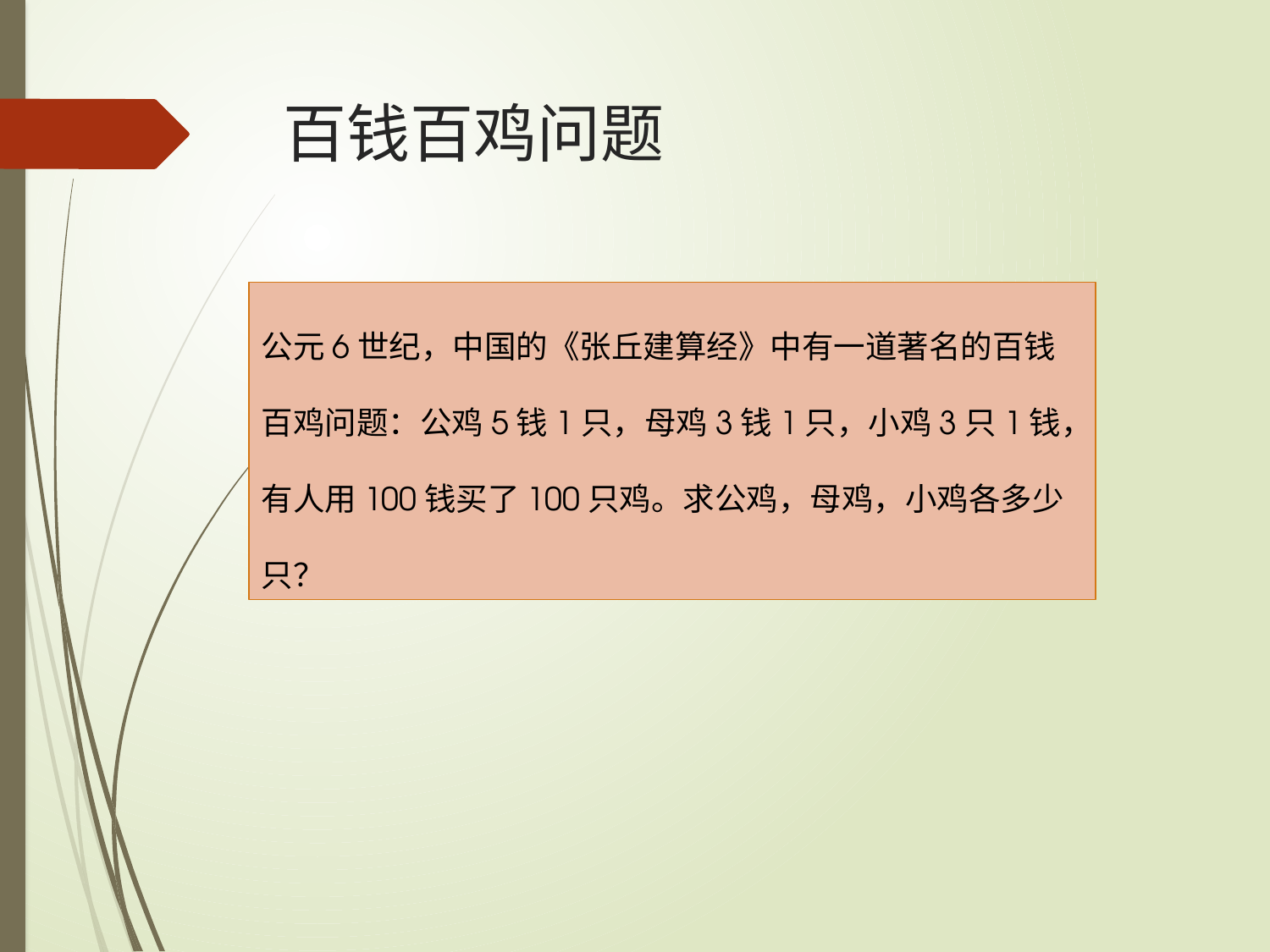

# 百钱百鸡问题
公元6世纪，中国的《张丘建算经》中有一道著名的百钱百鸡问题：公鸡5钱1只，母鸡3钱1只，小鸡3只1钱，有人用100钱买了100只鸡。求公鸡，母鸡，小鸡各多少只？